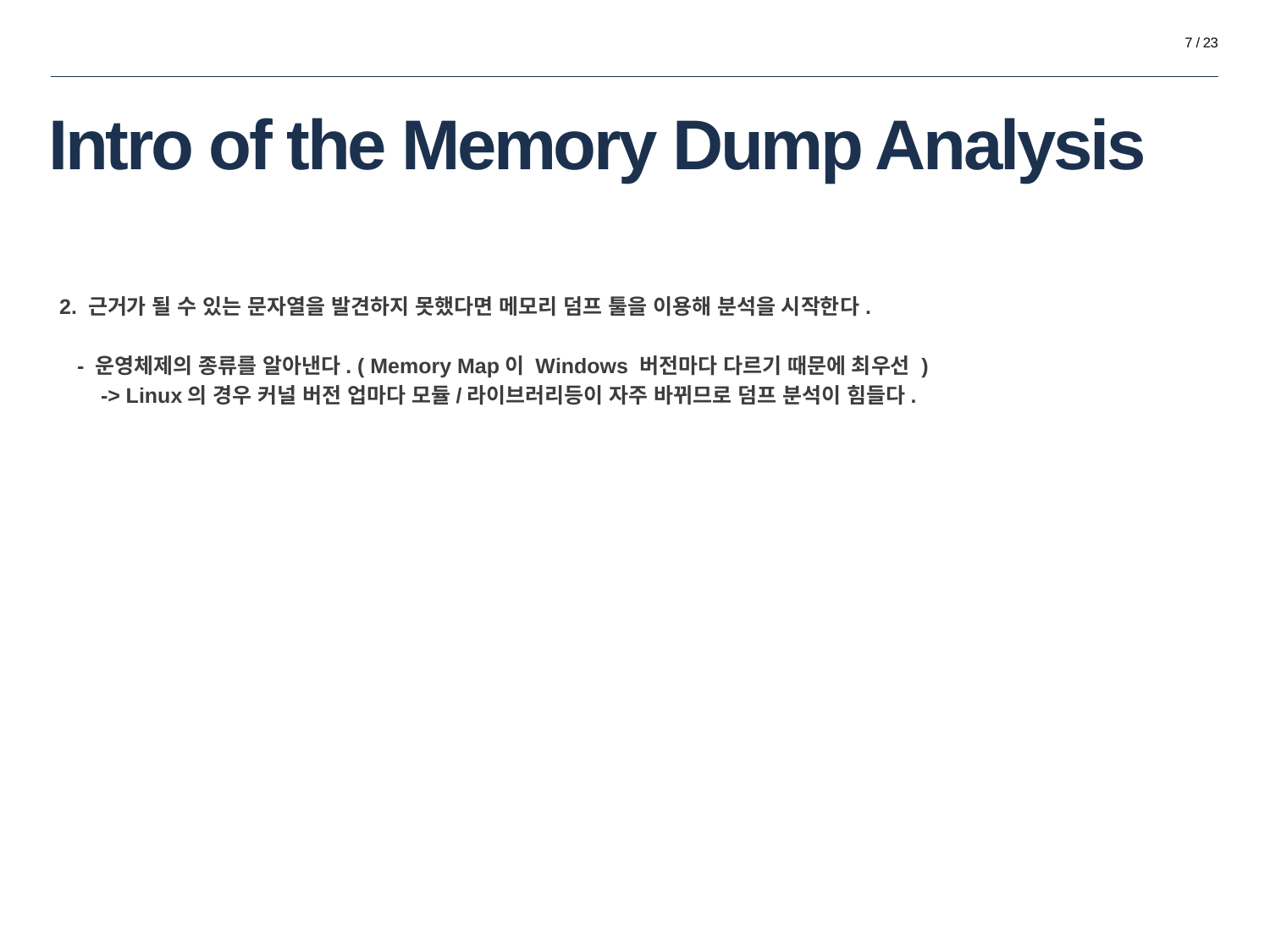

7 / 23
# Intro of the Memory Dump Analysis

2. 근거가 될 수 있는 문자열을 발견하지 못했다면 메모리 덤프 툴을 이용해 분석을 시작한다.

   - 운영체제의 종류를 알아낸다. ( Memory Map이 Windows 버전마다 다르기 때문에 최우선 )
       -> Linux의 경우 커널 버전 업마다 모듈/라이브러리등이 자주 바뀌므로 덤프 분석이 힘들다.